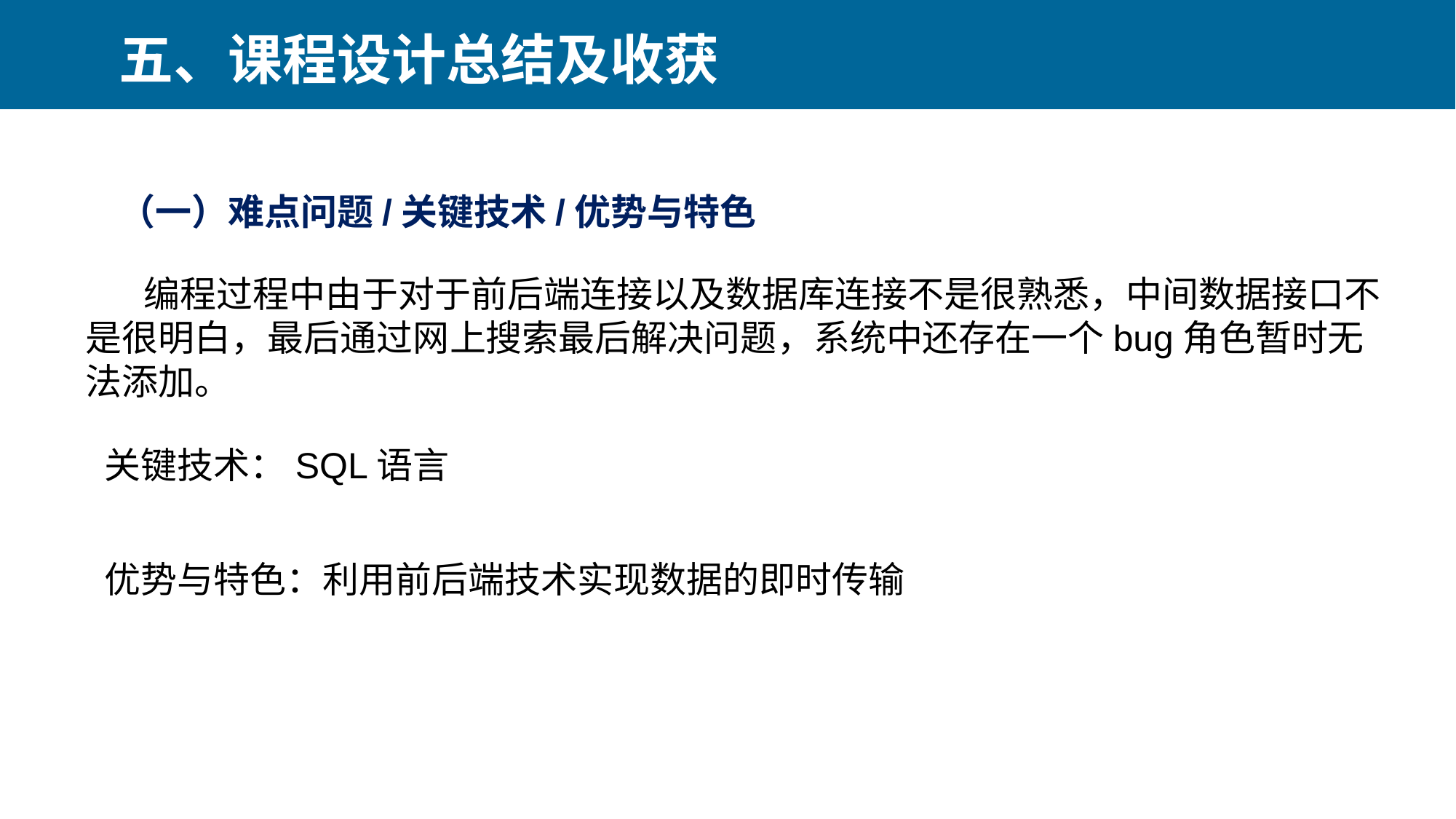

五、课程设计总结及收获
（一）难点问题/关键技术/优势与特色

      编程过程中由于对于前后端连接以及数据库连接不是很熟悉，中间数据接口不是很明白，最后通过网上搜索最后解决问题，系统中还存在一个bug角色暂时无法添加。
      关键技术：SQL语言
      优势与特色：利用前后端技术实现数据的即时传输